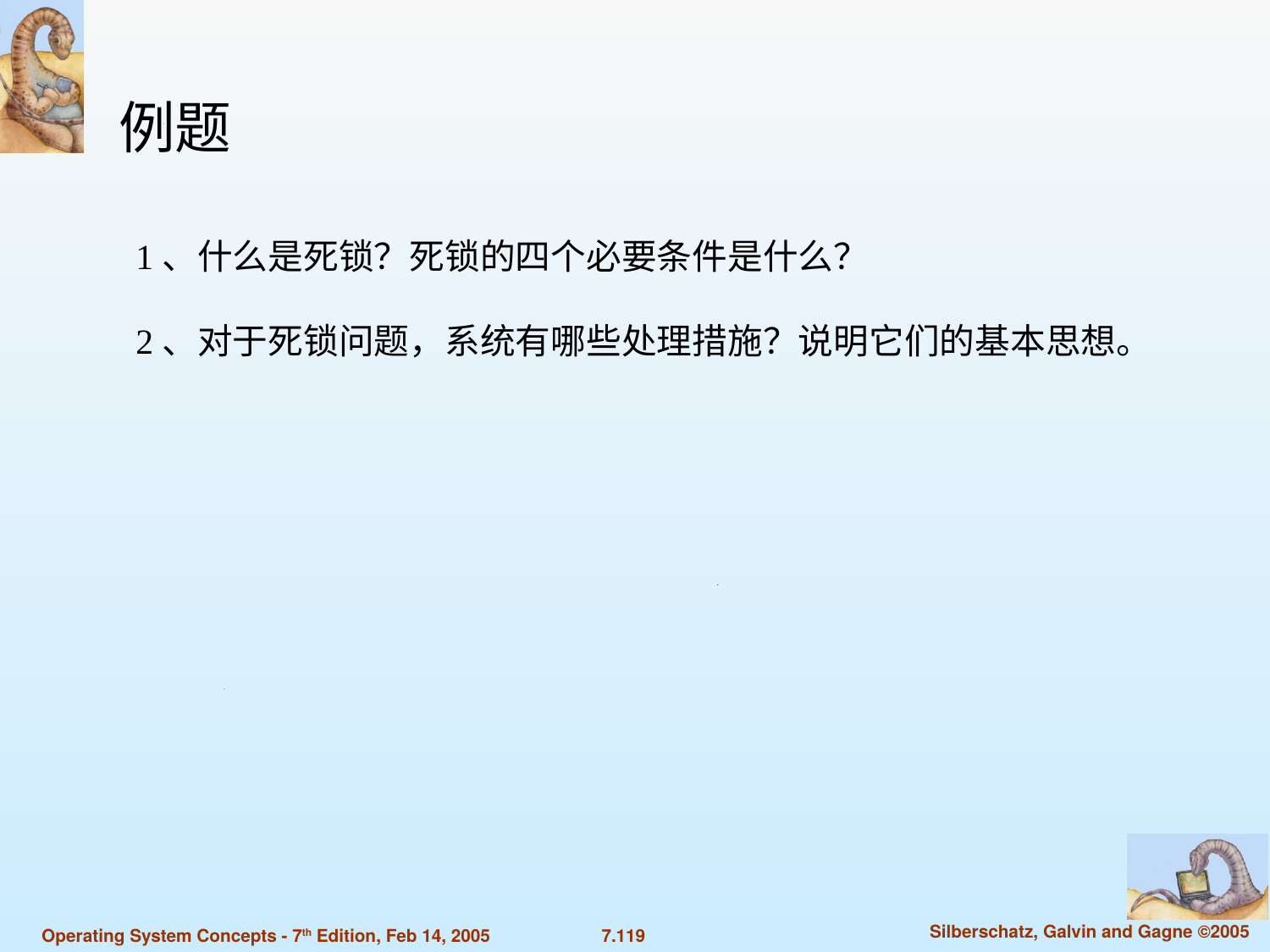

例题
1、什么是死锁？死锁的四个必要条件是什么？

2、对于死锁问题，系统有哪些处理措施？说明它们的基本思想。